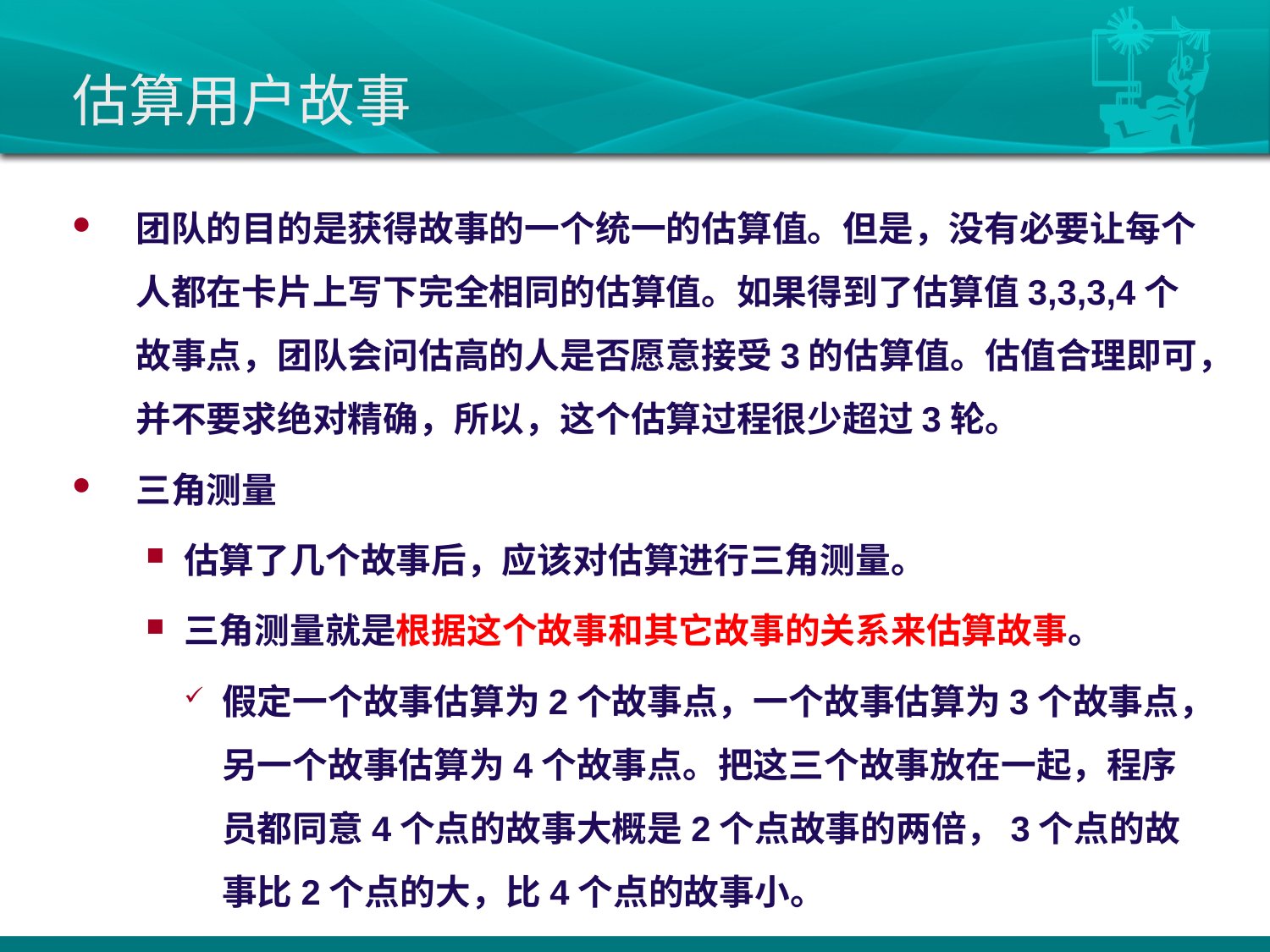

# 估算用户故事
团队的目的是获得故事的一个统一的估算值。但是，没有必要让每个人都在卡片上写下完全相同的估算值。如果得到了估算值3,3,3,4个故事点，团队会问估高的人是否愿意接受3的估算值。估值合理即可，并不要求绝对精确，所以，这个估算过程很少超过3轮。
三角测量
估算了几个故事后，应该对估算进行三角测量。
三角测量就是根据这个故事和其它故事的关系来估算故事。
假定一个故事估算为2个故事点，一个故事估算为3个故事点，另一个故事估算为4个故事点。把这三个故事放在一起，程序员都同意4个点的故事大概是2个点故事的两倍，3个点的故事比2个点的大，比4个点的故事小。